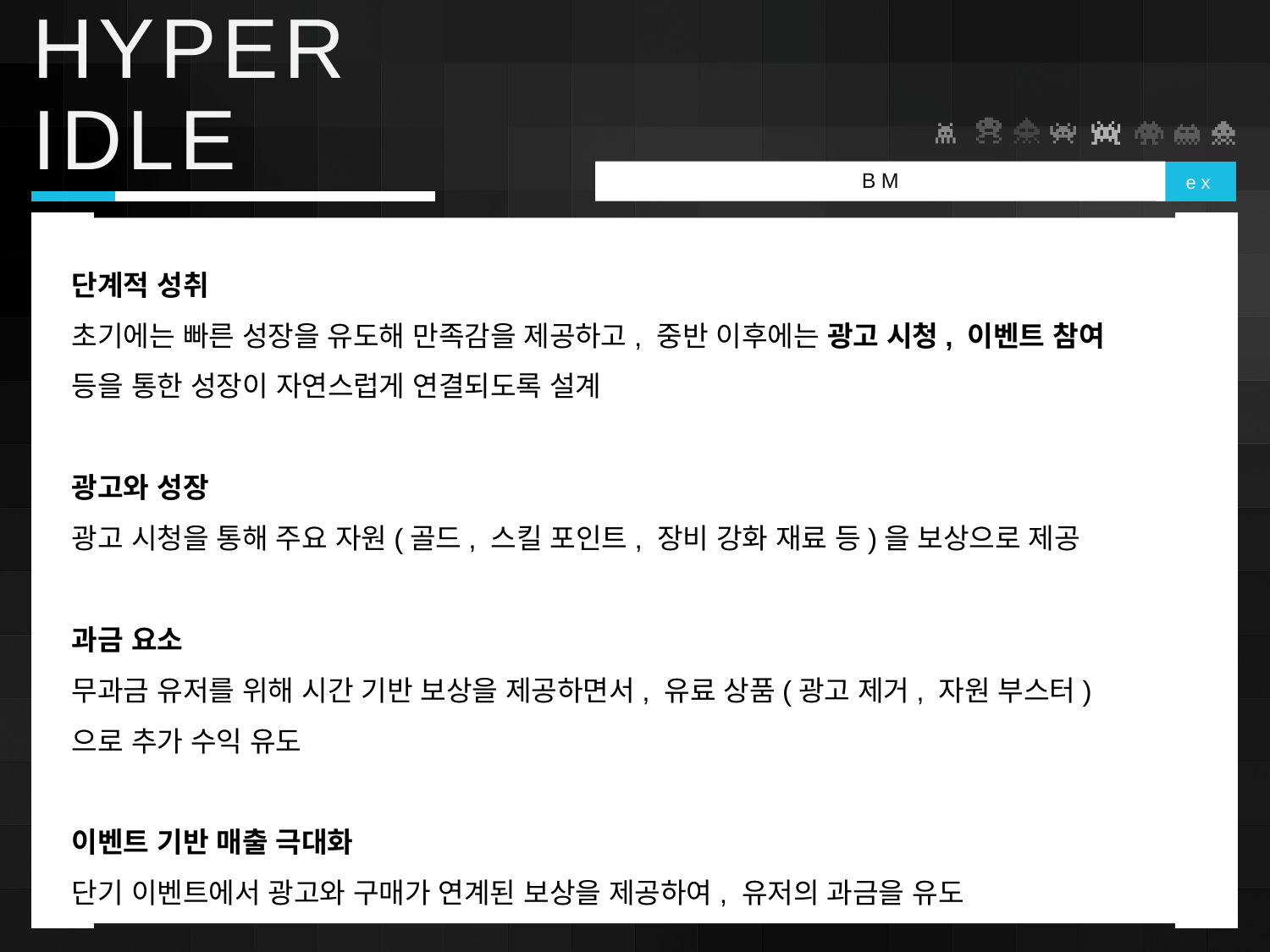

# HYPER IDLE
BM
ex

단계적 성취
초기에는 빠른 성장을 유도해 만족감을 제공하고, 중반 이후에는 광고 시청, 이벤트 참여 등을 통한 성장이 자연스럽게 연결되도록 설계

광고와 성장
광고 시청을 통해 주요 자원(골드, 스킬 포인트, 장비 강화 재료 등)을 보상으로 제공

과금 요소
무과금 유저를 위해 시간 기반 보상을 제공하면서, 유료 상품(광고 제거, 자원 부스터)으로 추가 수익 유도

이벤트 기반 매출 극대화
단기 이벤트에서 광고와 구매가 연계된 보상을 제공하여, 유저의 과금을 유도